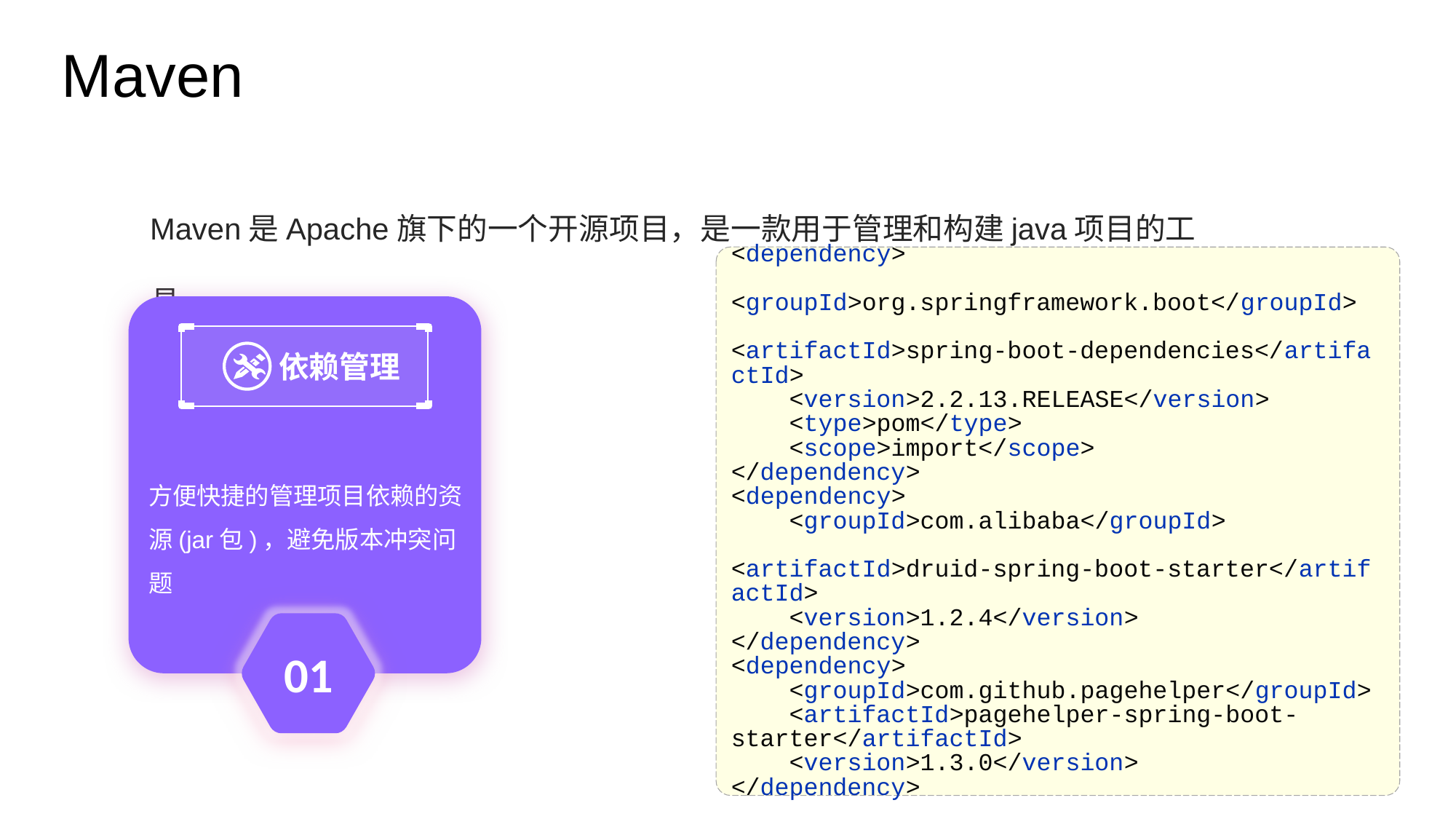

Maven
Maven是Apache旗下的一个开源项目，是一款用于管理和构建java项目的工具。
<dependency>
    <groupId>org.springframework.boot</groupId>
    <artifactId>spring-boot-dependencies</artifactId>
    <version>2.2.13.RELEASE</version>
    <type>pom</type>
    <scope>import</scope>
</dependency>
<dependency>
    <groupId>com.alibaba</groupId>
    <artifactId>druid-spring-boot-starter</artifactId>
    <version>1.2.4</version>
</dependency>
<dependency>
    <groupId>com.github.pagehelper</groupId>
    <artifactId>pagehelper-spring-boot-starter</artifactId>
    <version>1.3.0</version>
</dependency>

         依赖管理

方便快捷的管理项目依赖的资源(jar包)，避免版本冲突问题
01